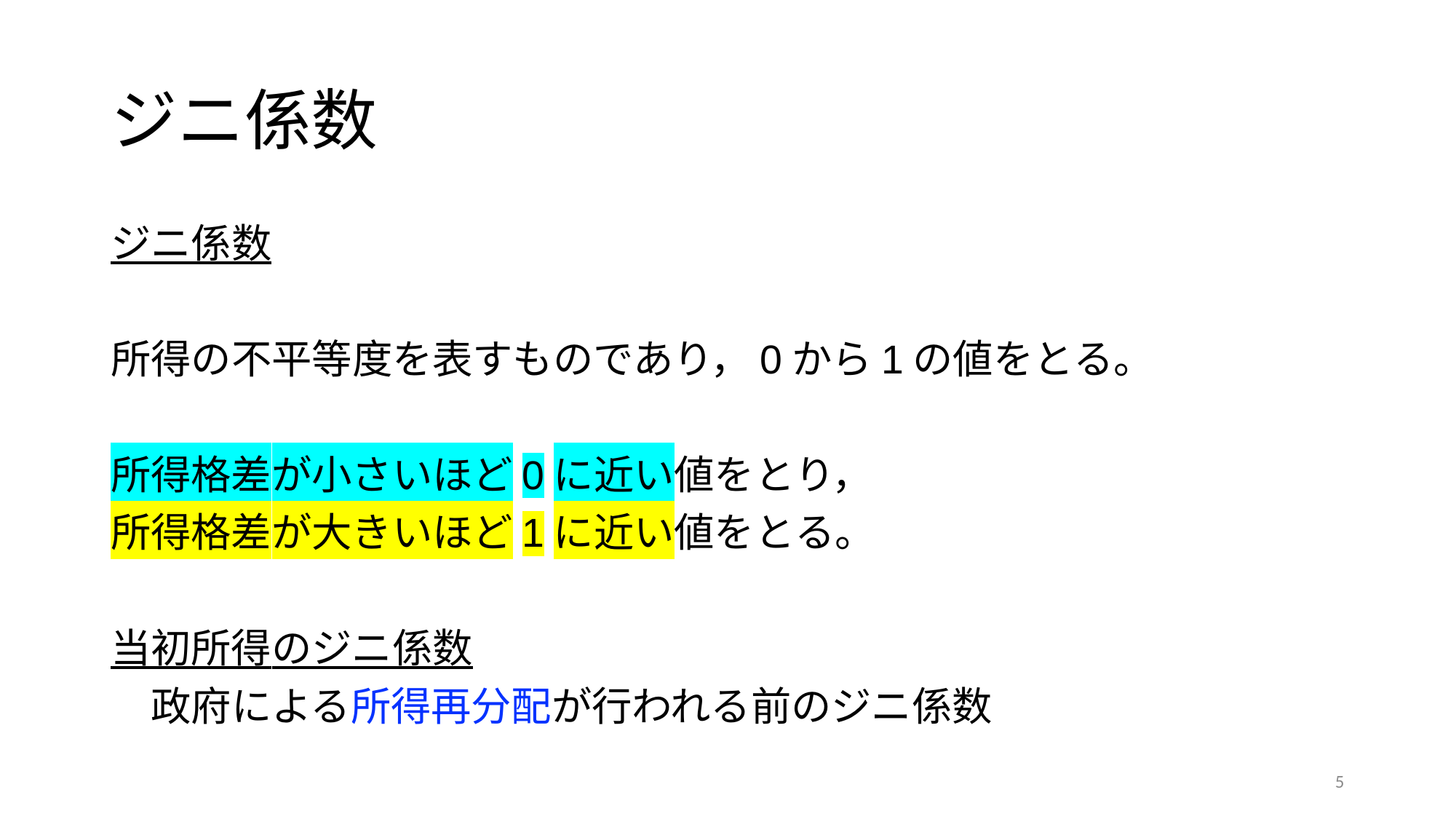

# ジニ係数
ジニ係数

所得の不平等度を表すものであり，0から1の値をとる。

所得格差が小さいほど0に近い値をとり，
所得格差が大きいほど1に近い値をとる。

当初所得のジニ係数
　政府による所得再分配が行われる前のジニ係数
5